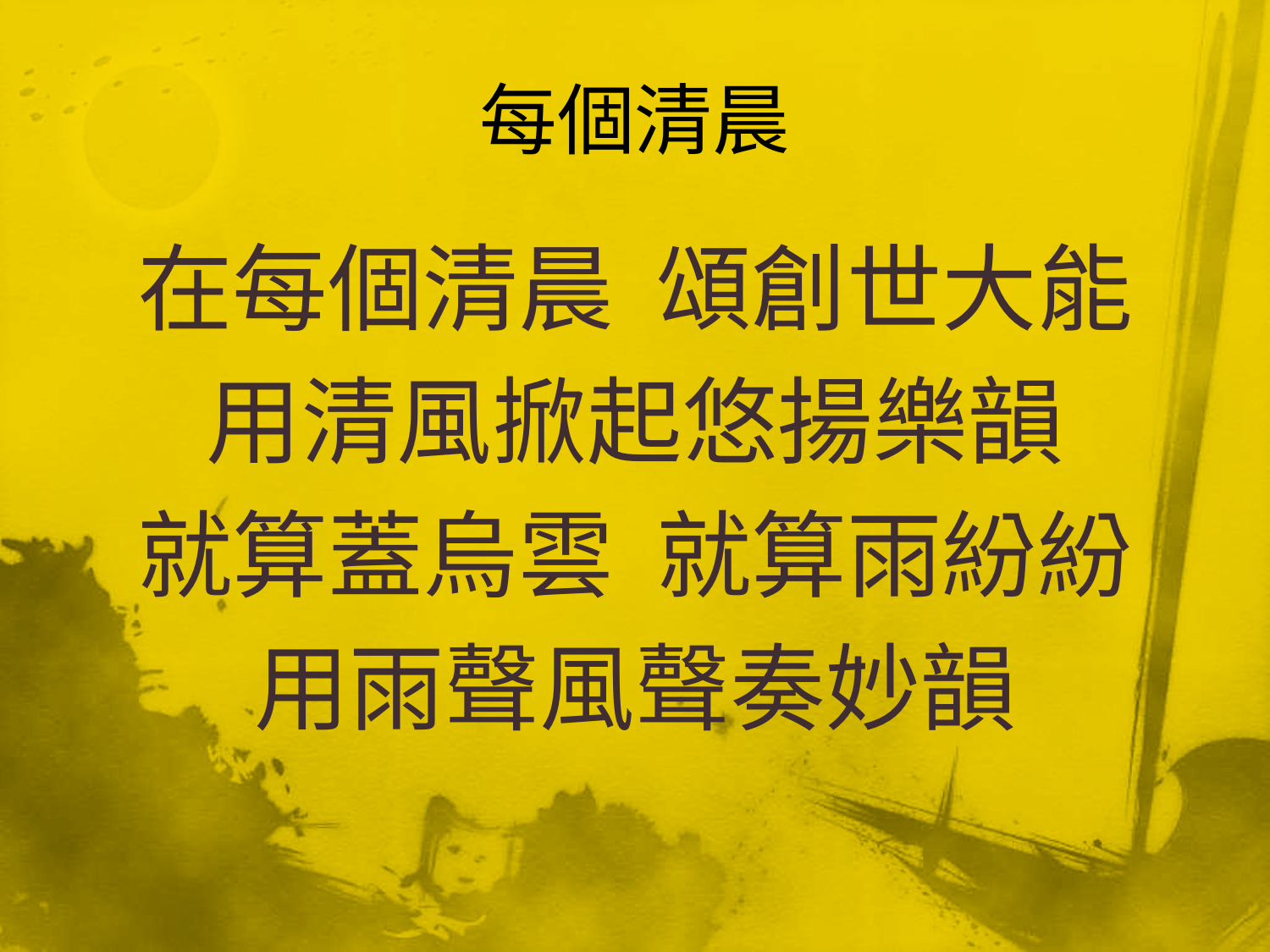

# 每個清晨
在每個清晨  頌創世大能
用清風掀起悠揚樂韻
就算蓋烏雲  就算雨紛紛
用雨聲風聲奏妙韻